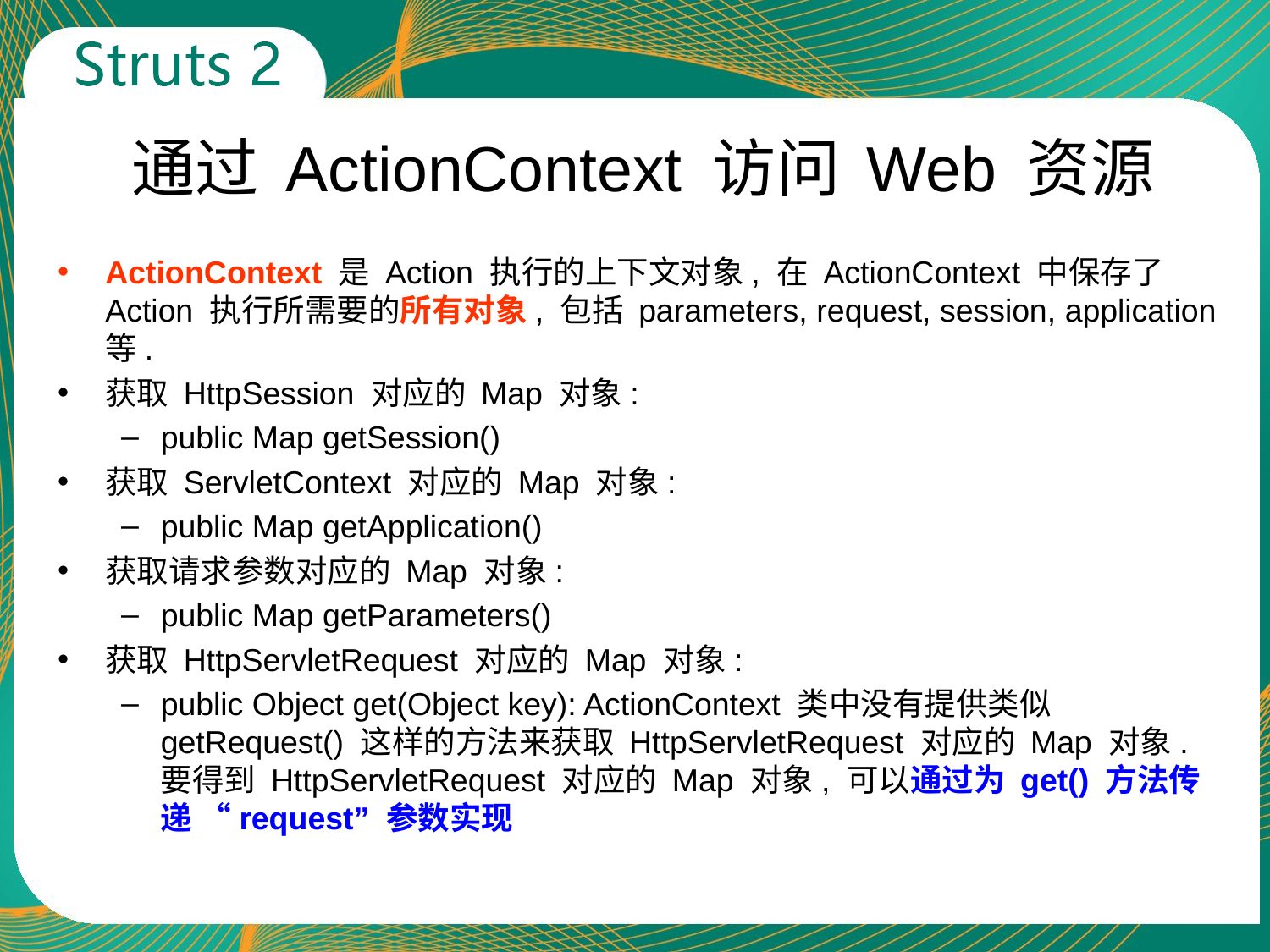

# 通过 ActionContext 访问 Web 资源
ActionContext 是 Action 执行的上下文对象, 在 ActionContext 中保存了 Action 执行所需要的所有对象, 包括 parameters, request, session, application 等.
获取 HttpSession 对应的 Map 对象:
public Map getSession()
获取 ServletContext 对应的 Map 对象:
public Map getApplication()
获取请求参数对应的 Map 对象:
public Map getParameters()
获取 HttpServletRequest 对应的 Map 对象:
public Object get(Object key): ActionContext 类中没有提供类似 getRequest() 这样的方法来获取 HttpServletRequest 对应的 Map 对象. 要得到 HttpServletRequest 对应的 Map 对象, 可以通过为 get() 方法传递 “request” 参数实现